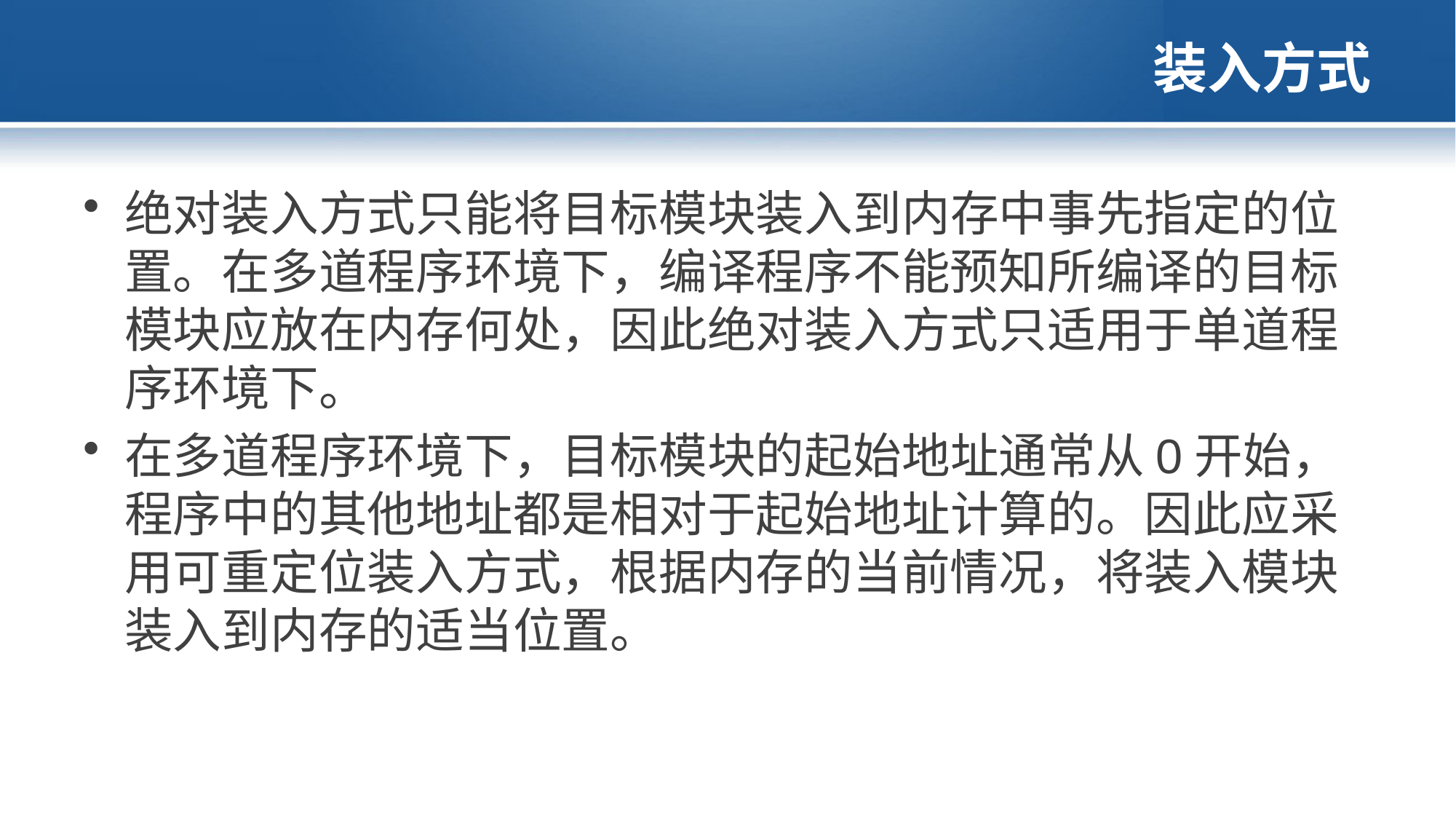

# 装入方式
绝对装入方式只能将目标模块装入到内存中事先指定的位置。在多道程序环境下，编译程序不能预知所编译的目标模块应放在内存何处，因此绝对装入方式只适用于单道程序环境下。
在多道程序环境下，目标模块的起始地址通常从0开始，程序中的其他地址都是相对于起始地址计算的。因此应采用可重定位装入方式，根据内存的当前情况，将装入模块装入到内存的适当位置。